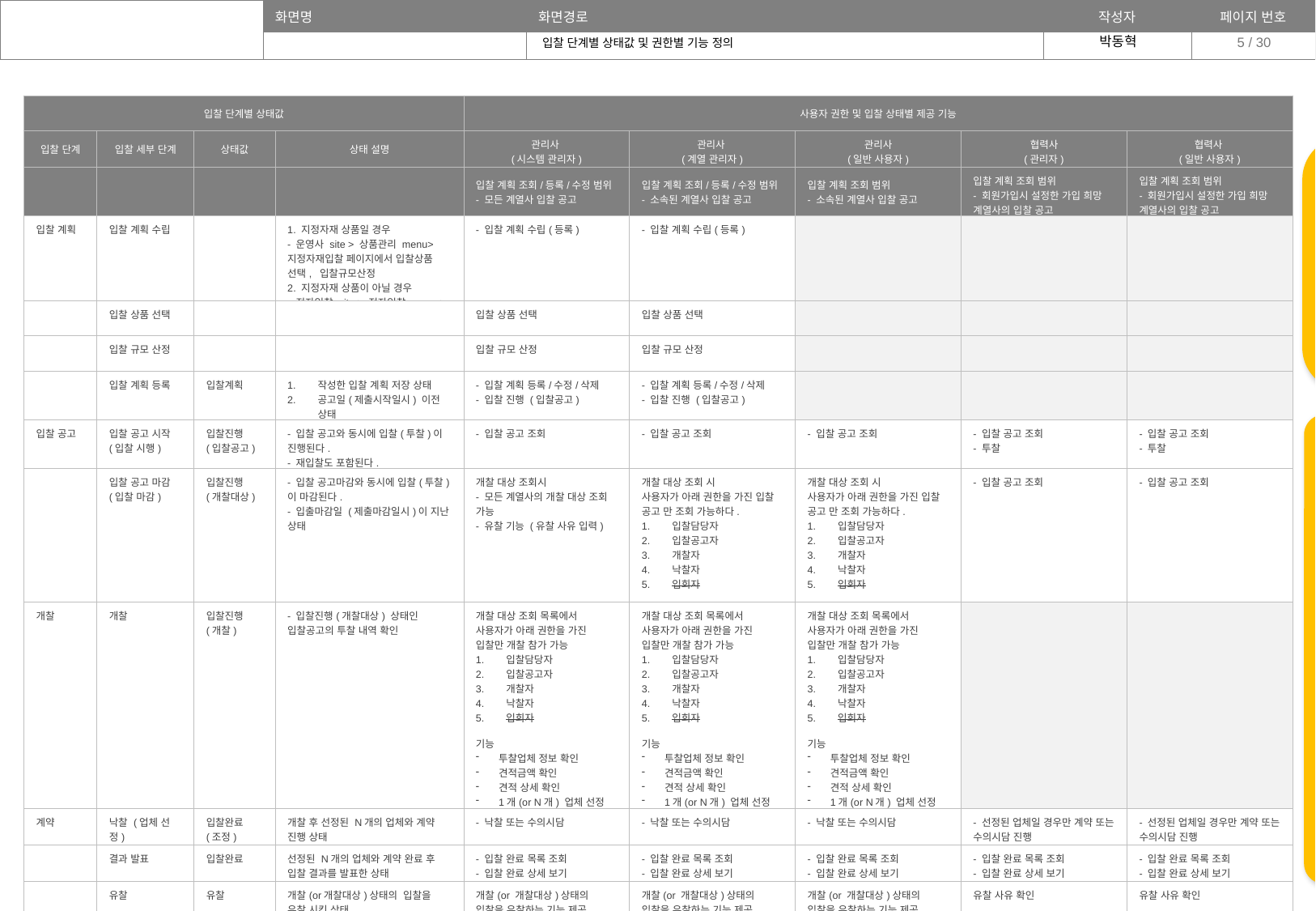

5

입찰 단계별 상태값 및 권한별 기능 정의
| 입찰 단계별 상태값 |  |  |  | 사용자 권한 및 입찰 상태별 제공 기능 |  |  |  |  |
| --- | --- | --- | --- | --- | --- | --- | --- | --- |
| 입찰 단계 | 입찰 세부 단계 | 상태값 | 상태 설명 | 관리사 (시스템 관리자) | 관리사 (계열 관리자) | 관리사 (일반 사용자) | 협력사 (관리자) | 협력사 (일반 사용자) |
|  |  |  |  | 입찰 계획 조회/등록/수정 범위 - 모든 계열사 입찰 공고 | 입찰 계획 조회/등록/수정 범위 - 소속된 계열사 입찰 공고 | 입찰 계획 조회 범위 - 소속된 계열사 입찰 공고 | 입찰 계획 조회 범위 - 회원가입시 설정한 가입 희망 계열사의 입찰 공고 | 입찰 계획 조회 범위 - 회원가입시 설정한 가입 희망 계열사의 입찰 공고 |
| 입찰 계획 | 입찰 계획 수립 |  | 1. 지정자재 상품일 경우 - 운영사 site > 상품관리 menu> 지정자재입찰 페이지에서 입찰상품 선택, 입찰규모산정 2. 지정자재 상품이 아닐 경우 - 전자입찰 site > 전자입찰 menu > | - 입찰 계획 수립(등록) | - 입찰 계획 수립(등록) |  |  |  |
|  | 입찰 상품 선택 |  |  | 입찰 상품 선택 | 입찰 상품 선택 |  |  |  |
|  | 입찰 규모 산정 |  |  | 입찰 규모 산정 | 입찰 규모 산정 |  |  |  |
|  | 입찰 계획 등록 | 입찰계획 | 작성한 입찰 계획 저장 상태 공고일(제출시작일시) 이전 상태 | - 입찰 계획 등록/수정/삭제 - 입찰 진행 (입찰공고) | - 입찰 계획 등록/수정/삭제 - 입찰 진행 (입찰공고) |  |  |  |
| 입찰 공고 | 입찰 공고 시작 (입찰 시행) | 입찰진행 (입찰공고) | - 입찰 공고와 동시에 입찰(투찰)이 진행된다. - 재입찰도 포함된다. | - 입찰 공고 조회 | - 입찰 공고 조회 | - 입찰 공고 조회 | - 입찰 공고 조회 - 투찰 | - 입찰 공고 조회 - 투찰 |
|  | 입찰 공고 마감 (입찰 마감) | 입찰진행 (개찰대상) | - 입찰 공고마감와 동시에 입찰(투찰)이 마감된다. - 입출마감일 (제출마감일시)이 지난 상태 | 개찰 대상 조회시 - 모든 계열사의 개찰 대상 조회 가능 - 유찰 기능 (유찰 사유 입력) | 개찰 대상 조회 시 사용자가 아래 권한을 가진 입찰 공고 만 조회 가능하다. 입찰담당자 입찰공고자 개찰자 낙찰자 입회자 - 유찰 기능 (유찰 사유 입력) | 개찰 대상 조회 시 사용자가 아래 권한을 가진 입찰 공고 만 조회 가능하다. 입찰담당자 입찰공고자 개찰자 낙찰자 입회자 - 유찰 기능 (유찰 사유 입력) | - 입찰 공고 조회 | - 입찰 공고 조회 |
| 개찰 | 개찰 | 입찰진행 (개찰) | - 입찰진행(개찰대상) 상태인 입찰공고의 투찰 내역 확인 | 개찰 대상 조회 목록에서 사용자가 아래 권한을 가진 입찰만 개찰 참가 가능 입찰담당자 입찰공고자 개찰자 낙찰자 입회자 기능 투찰업체 정보 확인 견적금액 확인 견적 상세 확인 1개(or N개) 업체 선정(낙찰) 유찰 기능 (유찰 사유 입력) | 개찰 대상 조회 목록에서 사용자가 아래 권한을 가진 입찰만 개찰 참가 가능 입찰담당자 입찰공고자 개찰자 낙찰자 입회자 기능 투찰업체 정보 확인 견적금액 확인 견적 상세 확인 1개(or N개) 업체 선정(낙찰) 유찰 기능 (유찰 사유 입력) | 개찰 대상 조회 목록에서 사용자가 아래 권한을 가진 입찰만 개찰 참가 가능 입찰담당자 입찰공고자 개찰자 낙찰자 입회자 기능 투찰업체 정보 확인 견적금액 확인 견적 상세 확인 1개(or N개) 업체 선정(낙찰) 유찰 기능 (유찰 사유 입력) |  |  |
| 계약 | 낙찰 (업체 선정) | 입찰완료 (조정) | 개찰 후 선정된 N개의 업체와 계약 진행 상태 | - 낙찰 또는 수의시담 | - 낙찰 또는 수의시담 | - 낙찰 또는 수의시담 | - 선정된 업체일 경우만 계약 또는 수의시담 진행 | - 선정된 업체일 경우만 계약 또는 수의시담 진행 |
|  | 결과 발표 | 입찰완료 | 선정된 N개의 업체와 계약 완료 후 입찰 결과를 발표한 상태 | - 입찰 완료 목록 조회 - 입찰 완료 상세 보기 | - 입찰 완료 목록 조회 - 입찰 완료 상세 보기 | - 입찰 완료 목록 조회 - 입찰 완료 상세 보기 | - 입찰 완료 목록 조회 - 입찰 완료 상세 보기 | - 입찰 완료 목록 조회 - 입찰 완료 상세 보기 |
|  | 유찰 | 유찰 | 개찰(or개찰대상)상태의 입찰을 유찰 시킨 상태 | 개찰(or 개찰대상)상태의 입찰을 유찰하는 기능 제공 - 유찰 사유 입력 - 재입찰 진행 | 개찰(or 개찰대상)상태의 입찰을 유찰하는 기능 제공 - 유찰 사유 입력 - 재입찰 진행 | 개찰(or 개찰대상)상태의 입찰을 유찰하는 기능 제공 - 유찰 사유 입력 - 재입찰 진행 | 유찰 사유 확인 | 유찰 사유 확인 |
| 재입찰 | 재입찰 | 재입찰 | 유찰된 입찰계획을 재입찰한 상태 입찰단계 > 입찰진행(입찰공고)와 동일한 process를 적용한다. |  |  |  |  |  |
입찰진행 상태값 (강용준이사님 답변)

입찰 진행 상태에 포함되는 단계
입찰공고 (입찰공고 와 동시에 입찰(투찰)이 진행된다.)
개찰대상
개찰
내용 보강 필요

상태값 단순화
상태 설명 보강

입찰 상태값
입찰 계획
입찰진행 (입찰공고)
입찰진행 (개찰대상)
입찰진행 (개찰)
입찰완료
유찰
재공고